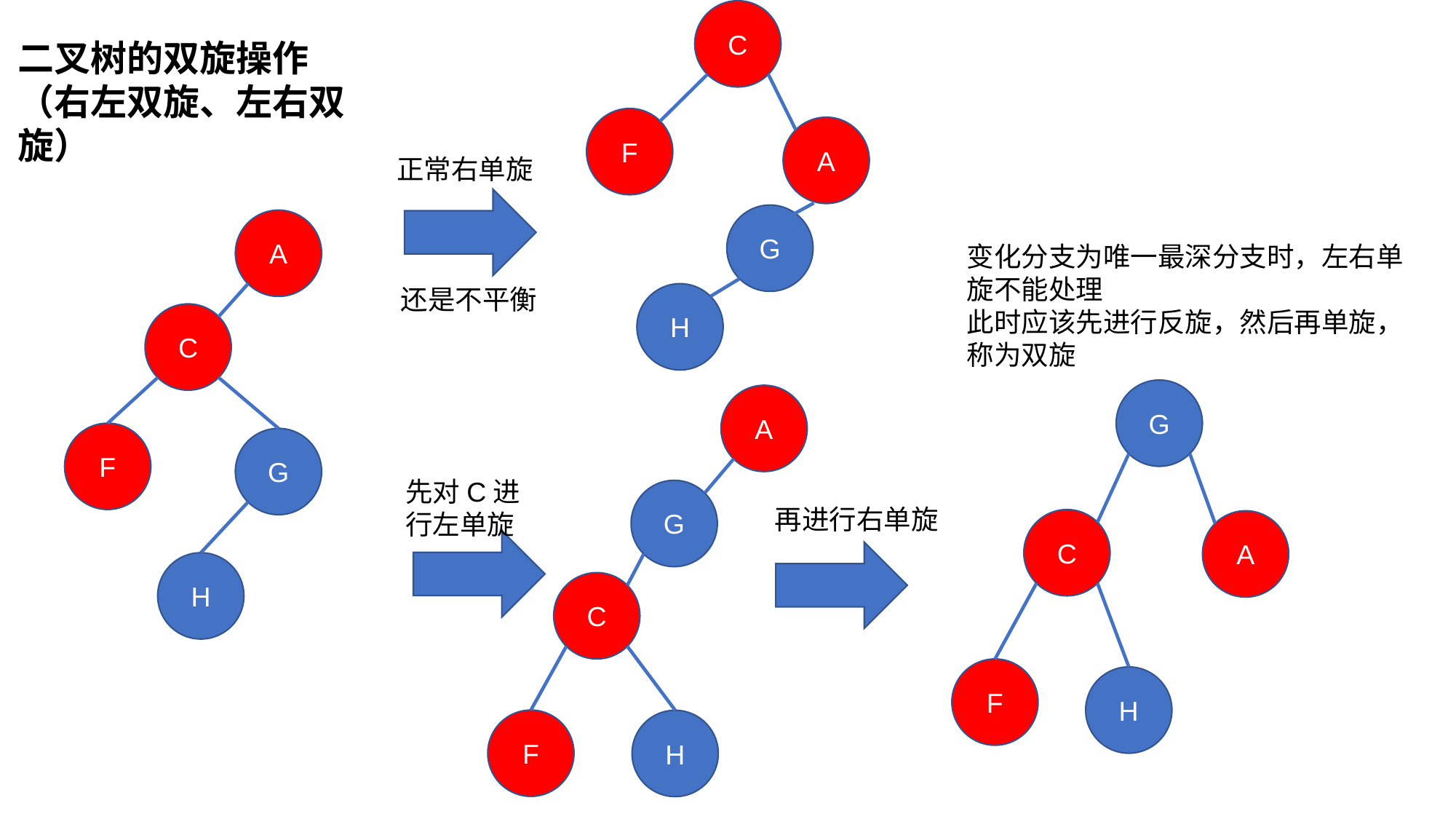

C
二叉树的双旋操作
（右左双旋、左右双旋）
F
A
正常右单旋

G
A
变化分支为唯一最深分支时，左右单旋不能处理
此时应该先进行反旋，然后再单旋，称为双旋
还是不平衡
H
C
G
A
F
G
先对C进行左单旋
G
再进行右单旋
C
A

H
C
F
H
F
H